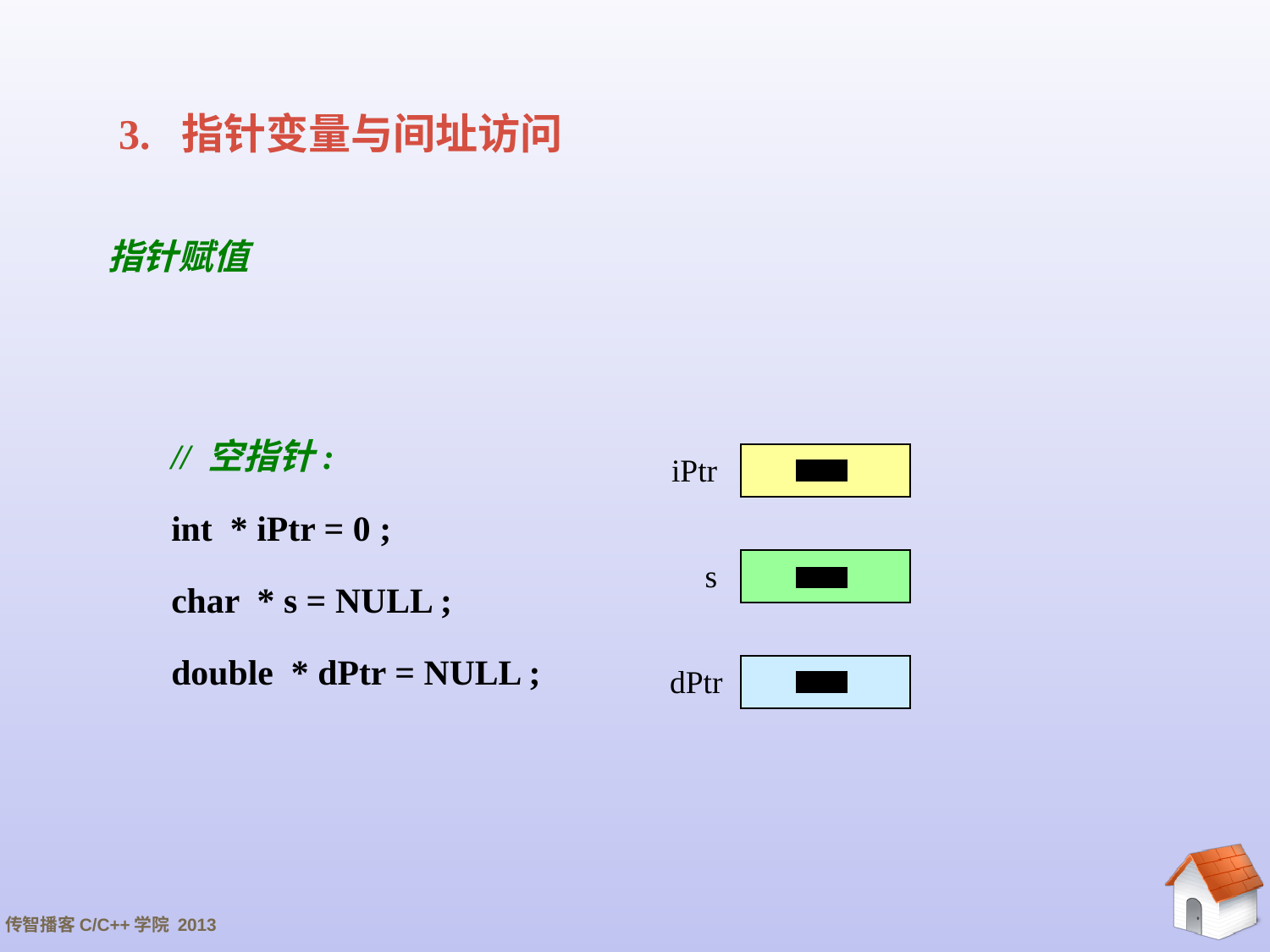

3.  指针变量与间址访问
指针赋值
// 空指针:
int  * iPtr = 0 ;
char  * s = NULL ;
double  * dPtr = NULL ;
iPtr

s

dPtr